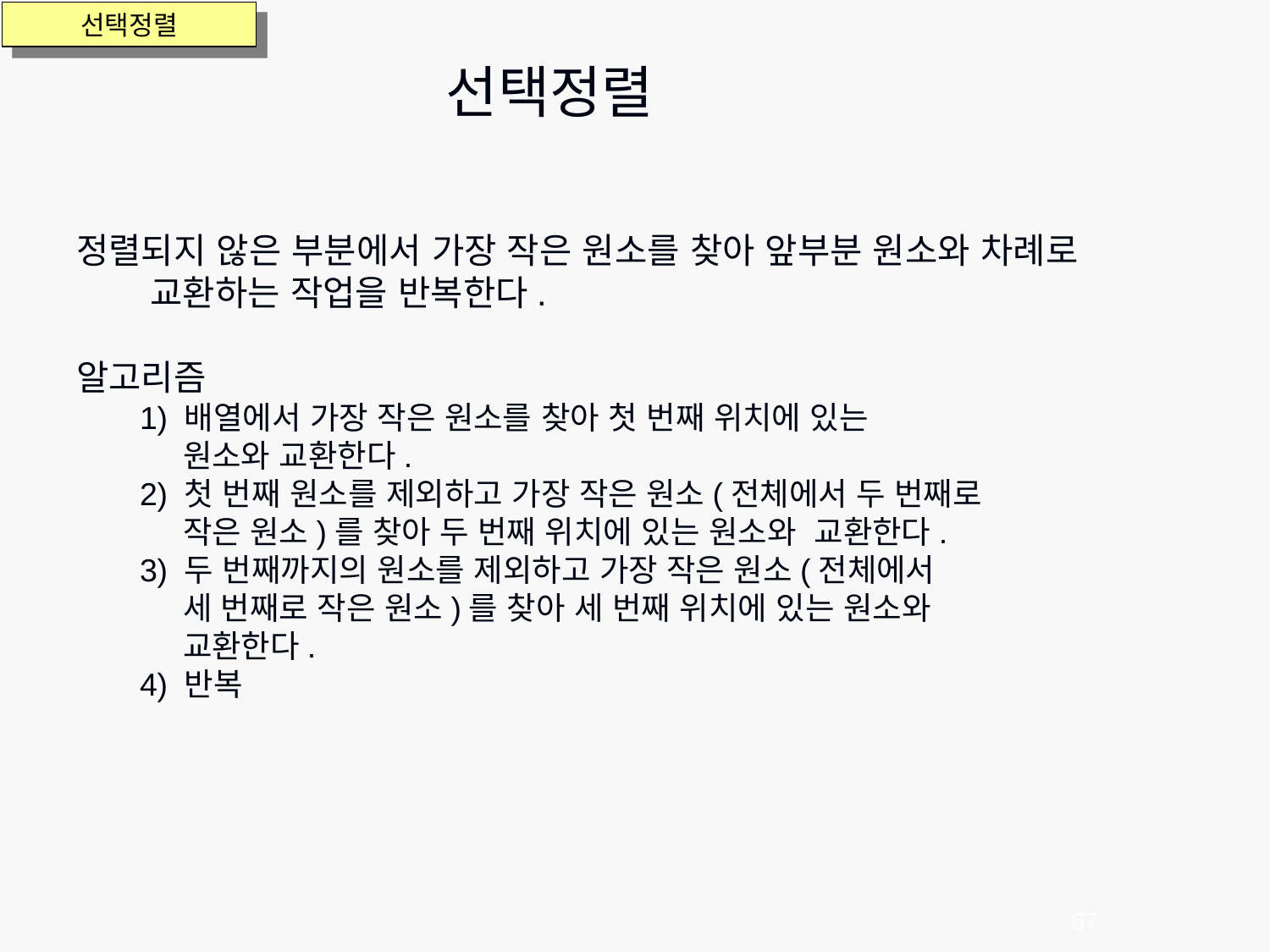

선택정렬
정렬되지 않은 부분에서 가장 작은 원소를 찾아 앞부분 원소와 차례로 교환하는 작업을 반복한다.

알고리즘
1) 배열에서 가장 작은 원소를 찾아 첫 번째 위치에 있는
    원소와 교환한다.
2) 첫 번째 원소를 제외하고 가장 작은 원소(전체에서 두 번째로
    작은 원소)를 찾아 두 번째 위치에 있는 원소와  교환한다.
3) 두 번째까지의 원소를 제외하고 가장 작은 원소(전체에서
    세 번째로 작은 원소)를 찾아 세 번째 위치에 있는 원소와
    교환한다.
4) 반복

선택정렬
67